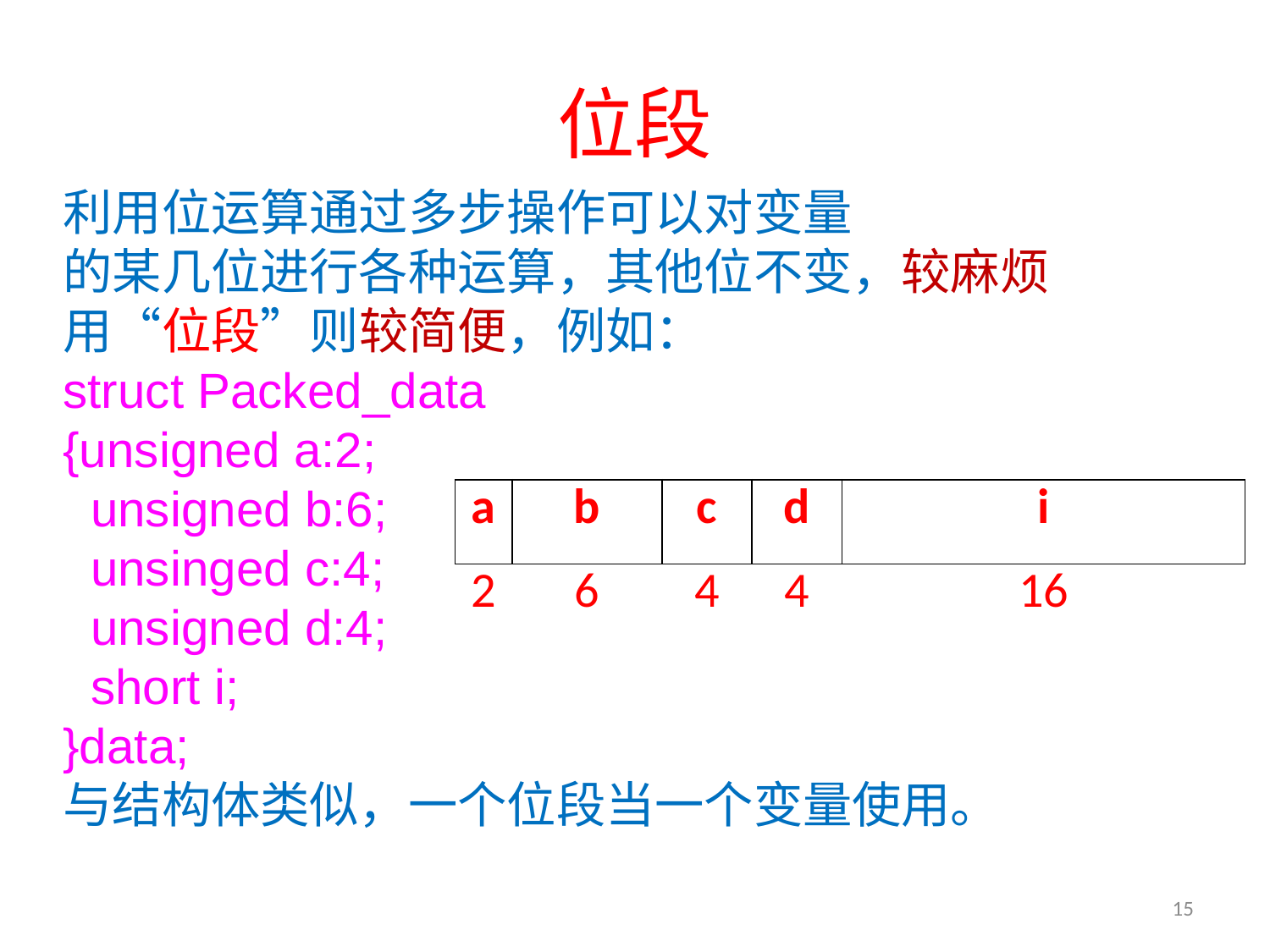

# 位段
利用位运算通过多步操作可以对变量
的某几位进行各种运算，其他位不变，较麻烦
用“位段”则较简便，例如：
struct Packed_data
{unsigned a:2;
  unsigned b:6;
  unsinged c:4;
  unsigned d:4;
  short i;
}data;
与结构体类似，一个位段当一个变量使用。
| a | b | c | d | i |
| --- | --- | --- | --- | --- |
| 2 | 6 | 4 | 4 | 16 |
|  |
| --- |
15